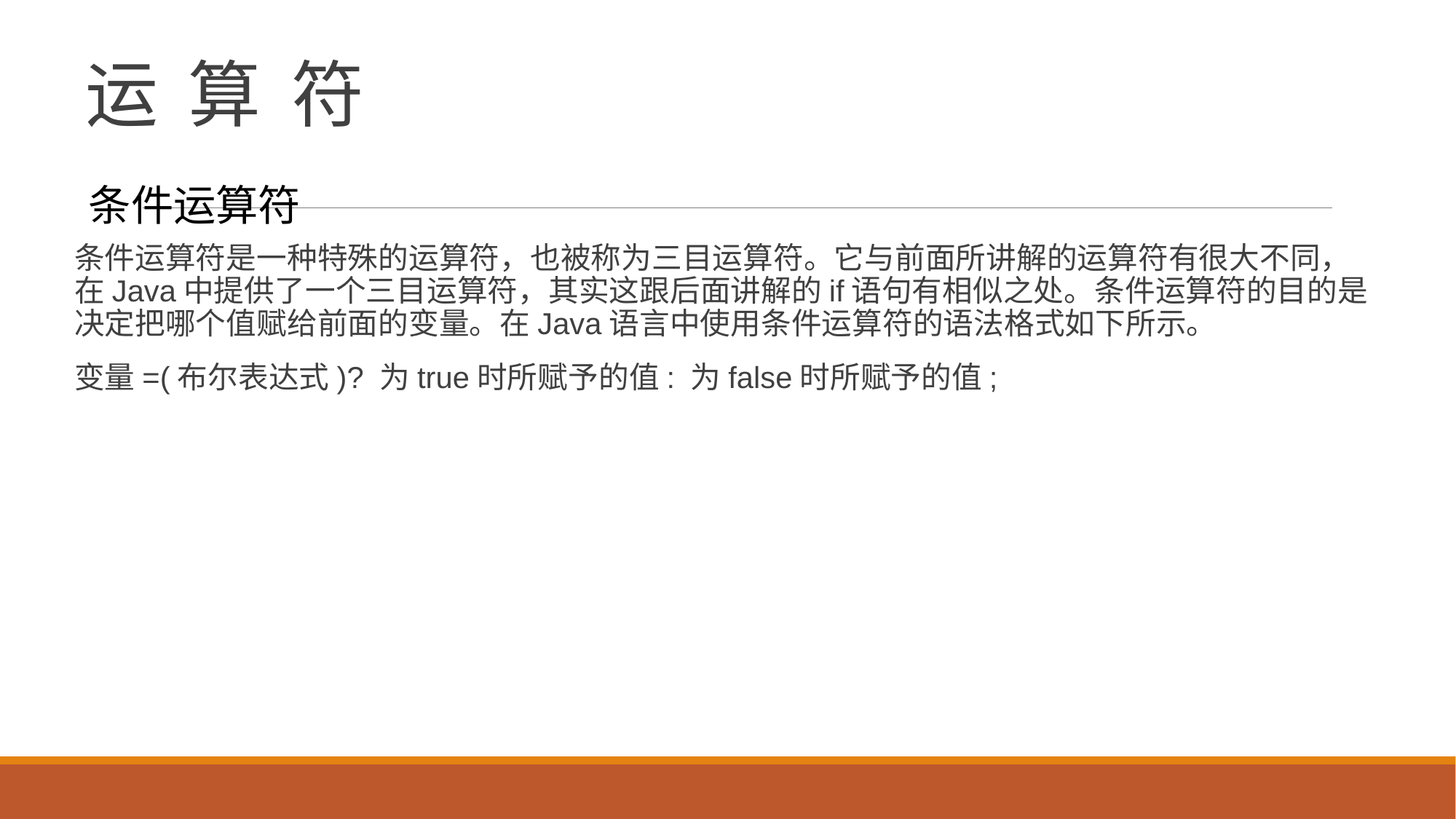

# 运  算  符
条件运算符
条件运算符是一种特殊的运算符，也被称为三目运算符。它与前面所讲解的运算符有很大不同，在Java中提供了一个三目运算符，其实这跟后面讲解的if语句有相似之处。条件运算符的目的是决定把哪个值赋给前面的变量。在Java语言中使用条件运算符的语法格式如下所示。
变量=(布尔表达式)? 为true时所赋予的值: 为false时所赋予的值;